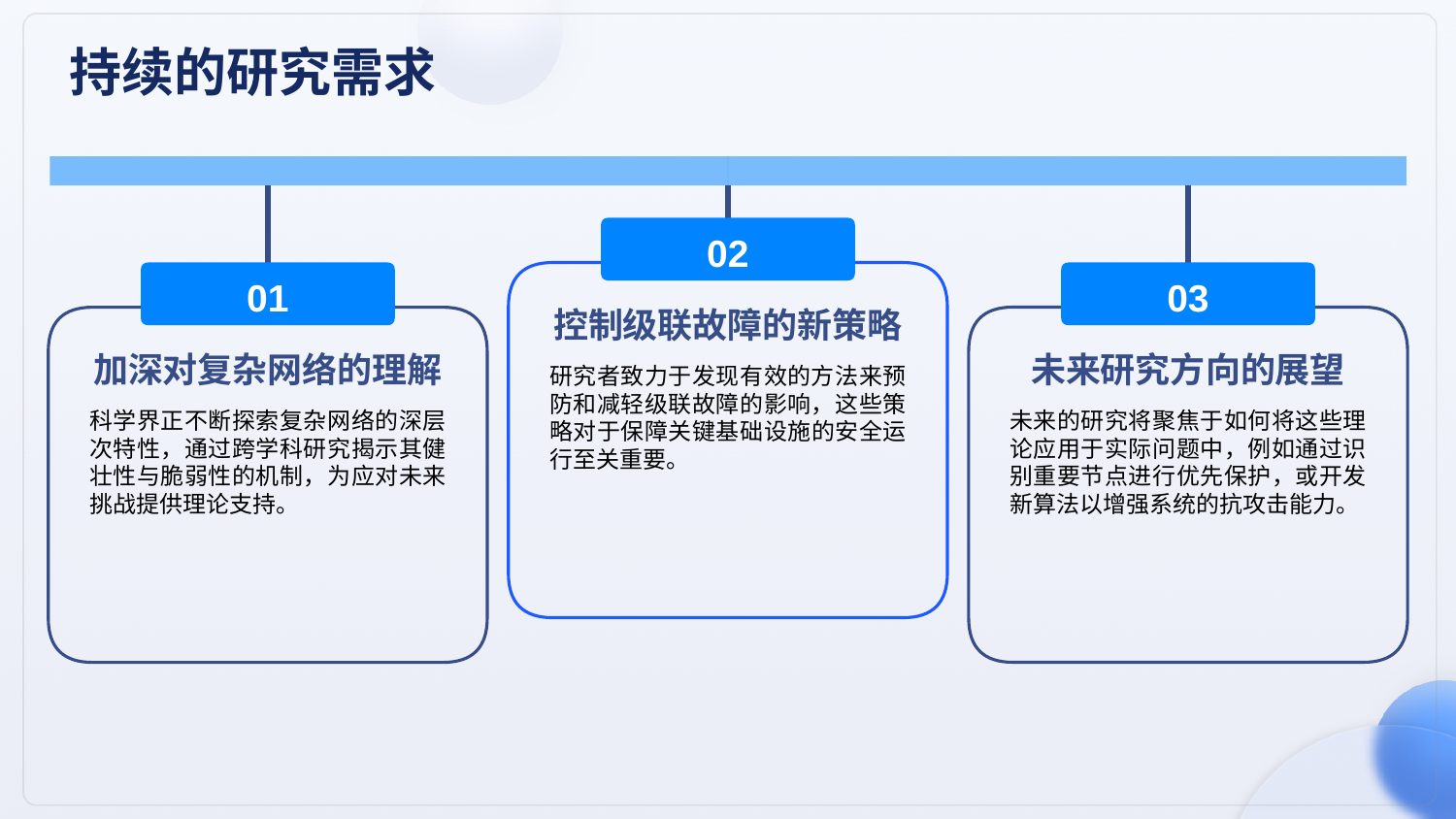

持续的研究需求

02

01
03

控制级联故障的新策略

加深对复杂网络的理解
未来研究方向的展望
研究者致力于发现有效的方法来预防和减轻级联故障的影响，这些策略对于保障关键基础设施的安全运行至关重要。
科学界正不断探索复杂网络的深层次特性，通过跨学科研究揭示其健壮性与脆弱性的机制，为应对未来挑战提供理论支持。
未来的研究将聚焦于如何将这些理论应用于实际问题中，例如通过识别重要节点进行优先保护，或开发新算法以增强系统的抗攻击能力。